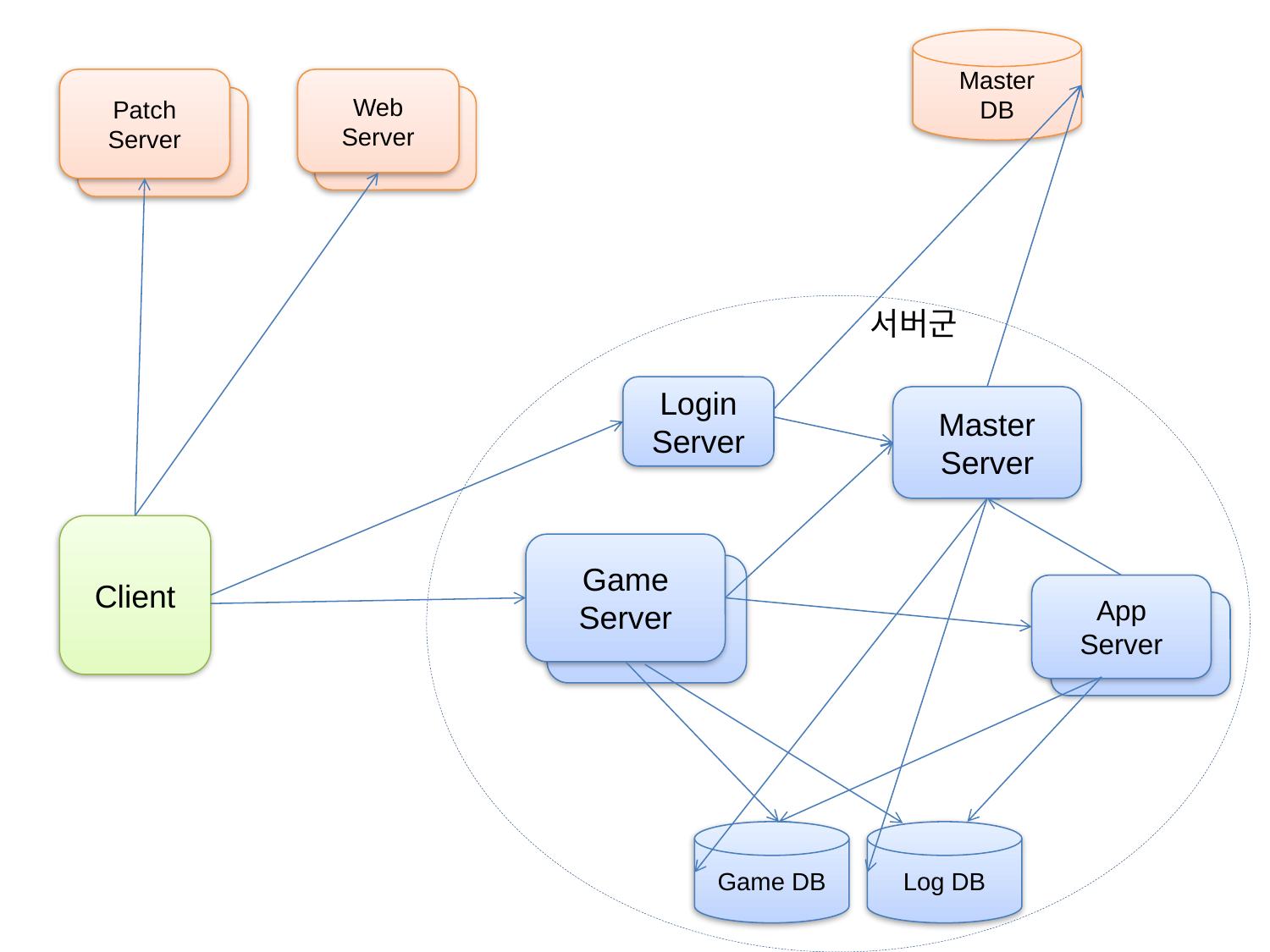

Master
DB
Patch
Server
Game
Server
Web
Server
Game
Server

서버군
Login
Server
Master
Server
Client
Game
Server
Game
Server
App
Server
Game
Server
Game DB
Log DB